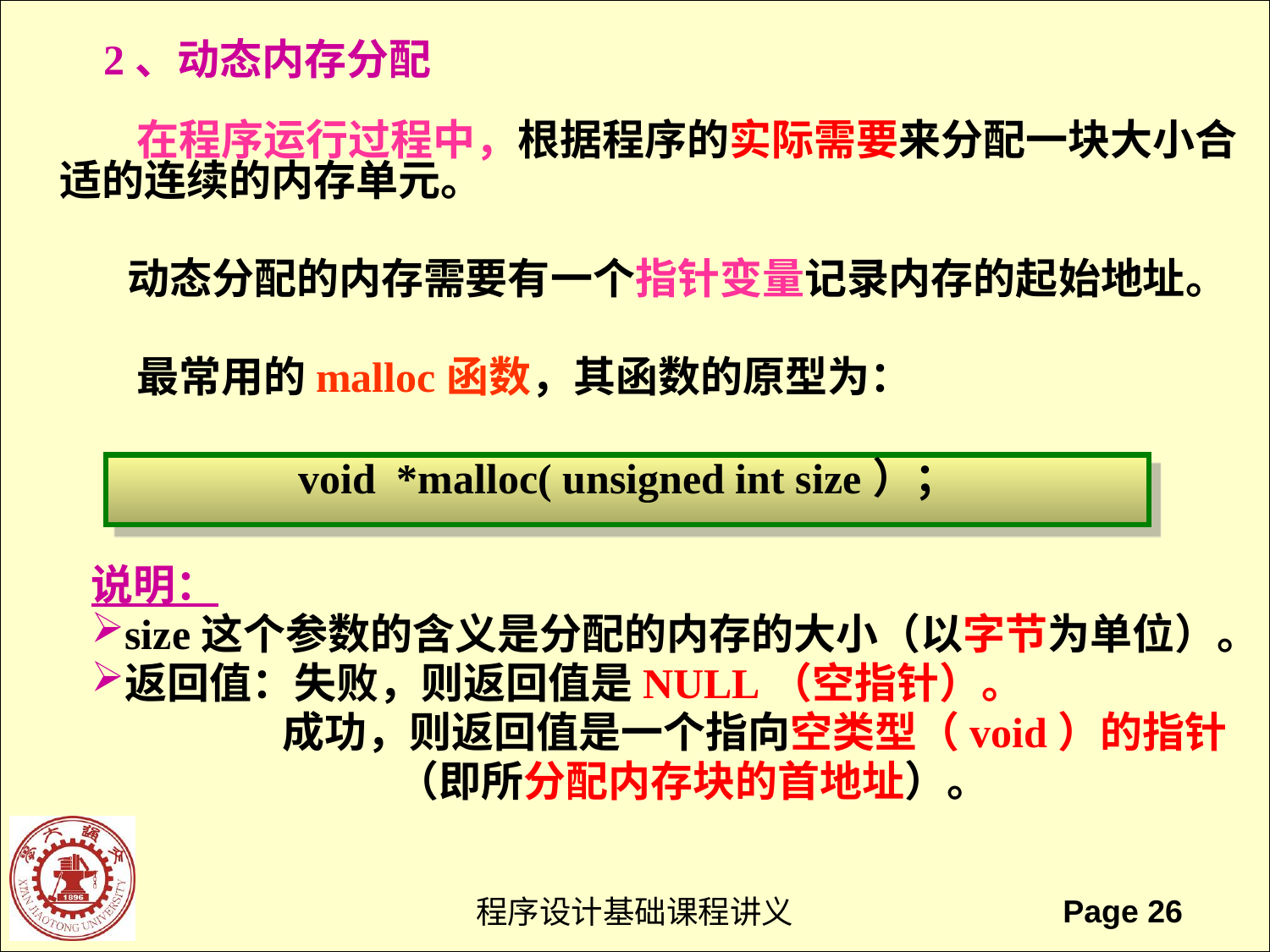

2、动态内存分配
       在程序运行过程中，根据程序的实际需要来分配一块大小合适的连续的内存单元。

      动态分配的内存需要有一个指针变量记录内存的起始地址。

       最常用的malloc函数，其函数的原型为：
void  *malloc( unsigned int size）；
说明：
size这个参数的含义是分配的内存的大小（以字节为单位）。
返回值：失败，则返回值是NULL（空指针）。
                   成功，则返回值是一个指向空类型（void）的指针
                               （即所分配内存块的首地址）。